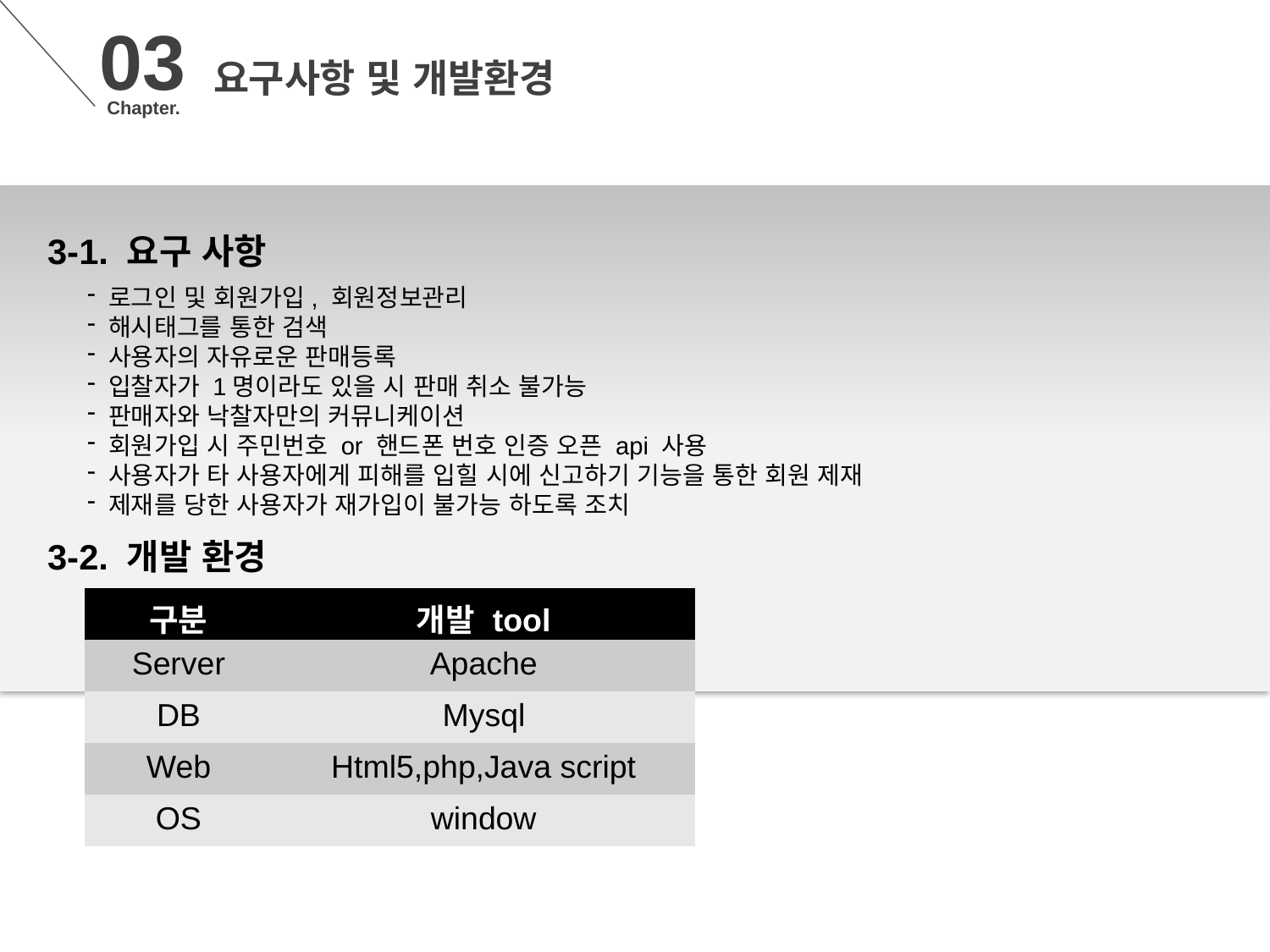

03
요구사항 및 개발환경
Chapter.

3-1. 요구 사항
 로그인 및 회원가입, 회원정보관리
 해시태그를 통한 검색
 사용자의 자유로운 판매등록
 입찰자가 1명이라도 있을 시 판매 취소 불가능
 판매자와 낙찰자만의 커뮤니케이션
 회원가입 시 주민번호 or 핸드폰 번호 인증 오픈 api 사용
 사용자가 타 사용자에게 피해를 입힐 시에 신고하기 기능을 통한 회원 제재
 제재를 당한 사용자가 재가입이 불가능 하도록 조치
3-2. 개발 환경
| 구분 | 개발 tool |
| --- | --- |
| Server | Apache |
| DB | Mysql |
| Web | Html5,php,Java script |
| OS | window |